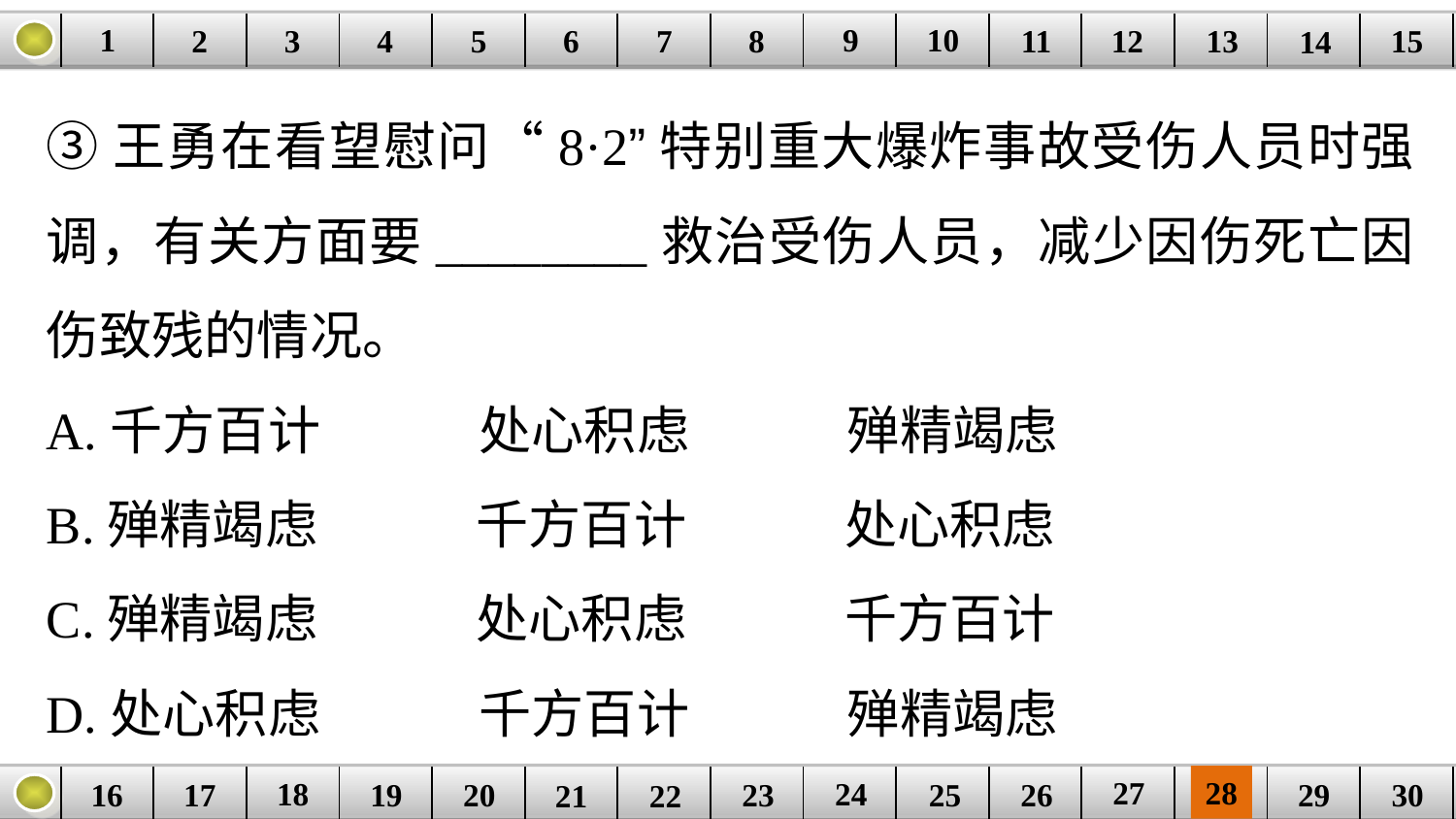

9
10
1
3
4
5
6
8
11
2
12
15
|  |  |  |  |  |  |  |  |  |  |  |  |  |  |  |
| --- | --- | --- | --- | --- | --- | --- | --- | --- | --- | --- | --- | --- | --- | --- |
7
13
14

③王勇在看望慰问“8·2”特别重大爆炸事故受伤人员时强调，有关方面要________救治受伤人员，减少因伤死亡因伤致残的情况。
A.千方百计　　　处心积虑　　　殚精竭虑
B.殚精竭虑　　　千方百计　　　处心积虑
C.殚精竭虑　　　处心积虑　　　千方百计
D.处心积虑　　　千方百计　　　殚精竭虑

27
28
18
24
16
25
26
30
|  |  |  |  |  |  |  |  |  |  |  |  |  |  |  |
| --- | --- | --- | --- | --- | --- | --- | --- | --- | --- | --- | --- | --- | --- | --- |
23
17
19
20
29
21
22